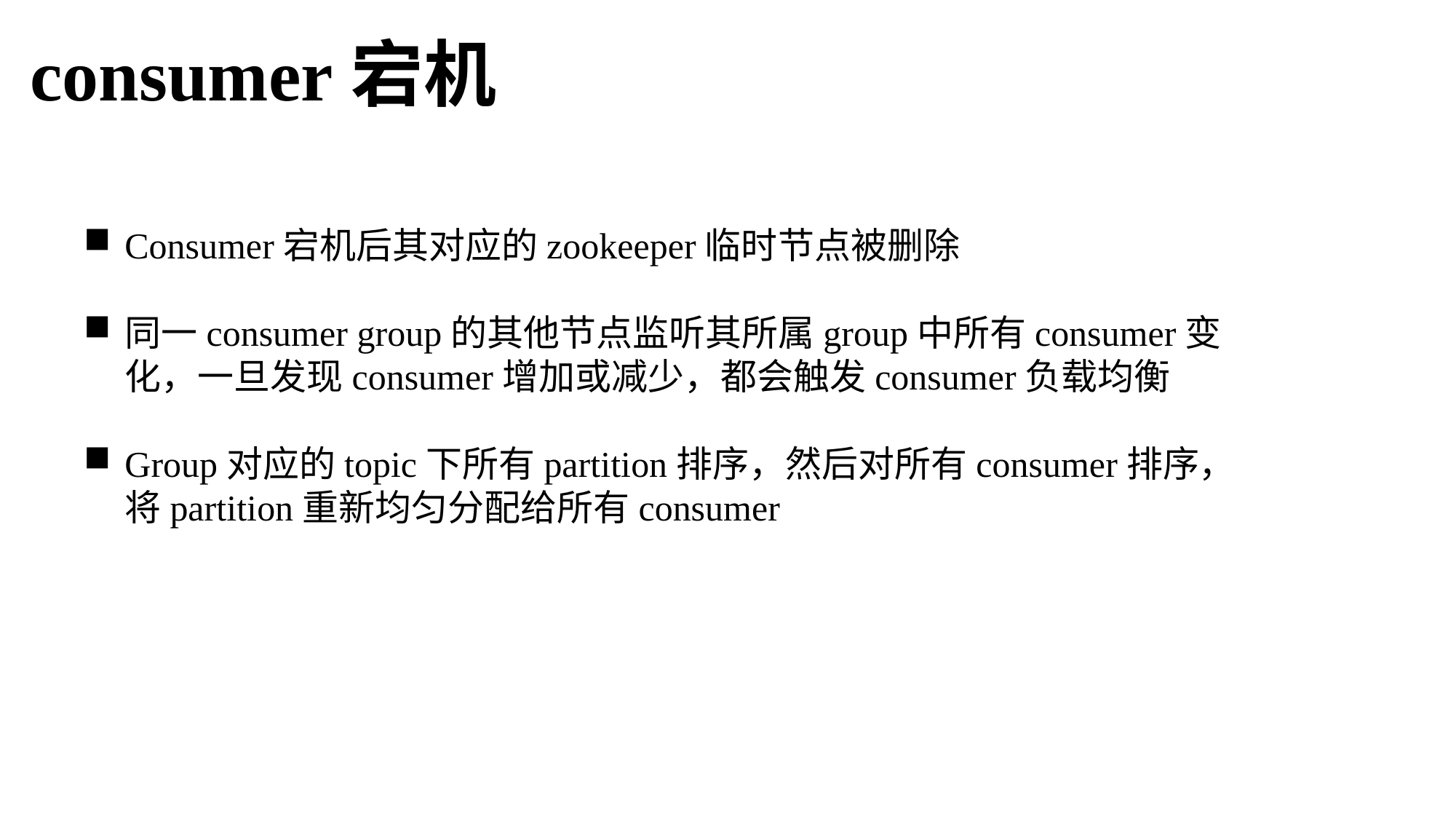

consumer宕机
Consumer宕机后其对应的zookeeper临时节点被删除

同一consumer group的其他节点监听其所属group中所有consumer变化，一旦发现consumer增加或减少，都会触发consumer负载均衡

Group对应的topic下所有partition排序，然后对所有consumer排序，将partition重新均匀分配给所有consumer